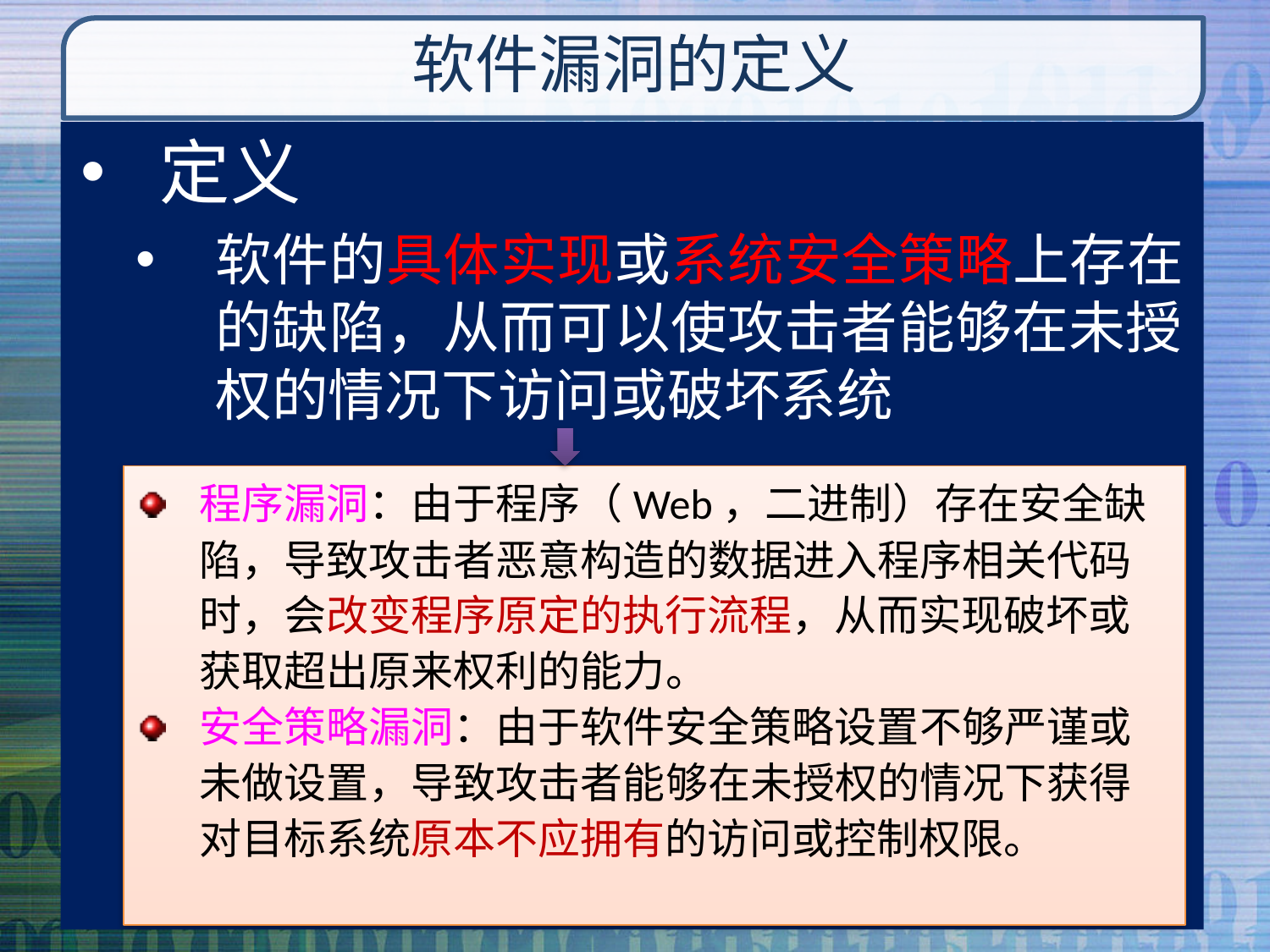

# 软件漏洞的定义
定义
软件的具体实现或系统安全策略上存在的缺陷，从而可以使攻击者能够在未授权的情况下访问或破坏系统

程序漏洞：由于程序（Web，二进制）存在安全缺陷，导致攻击者恶意构造的数据进入程序相关代码时，会改变程序原定的执行流程，从而实现破坏或获取超出原来权利的能力。
安全策略漏洞：由于软件安全策略设置不够严谨或未做设置，导致攻击者能够在未授权的情况下获得对目标系统原本不应拥有的访问或控制权限。